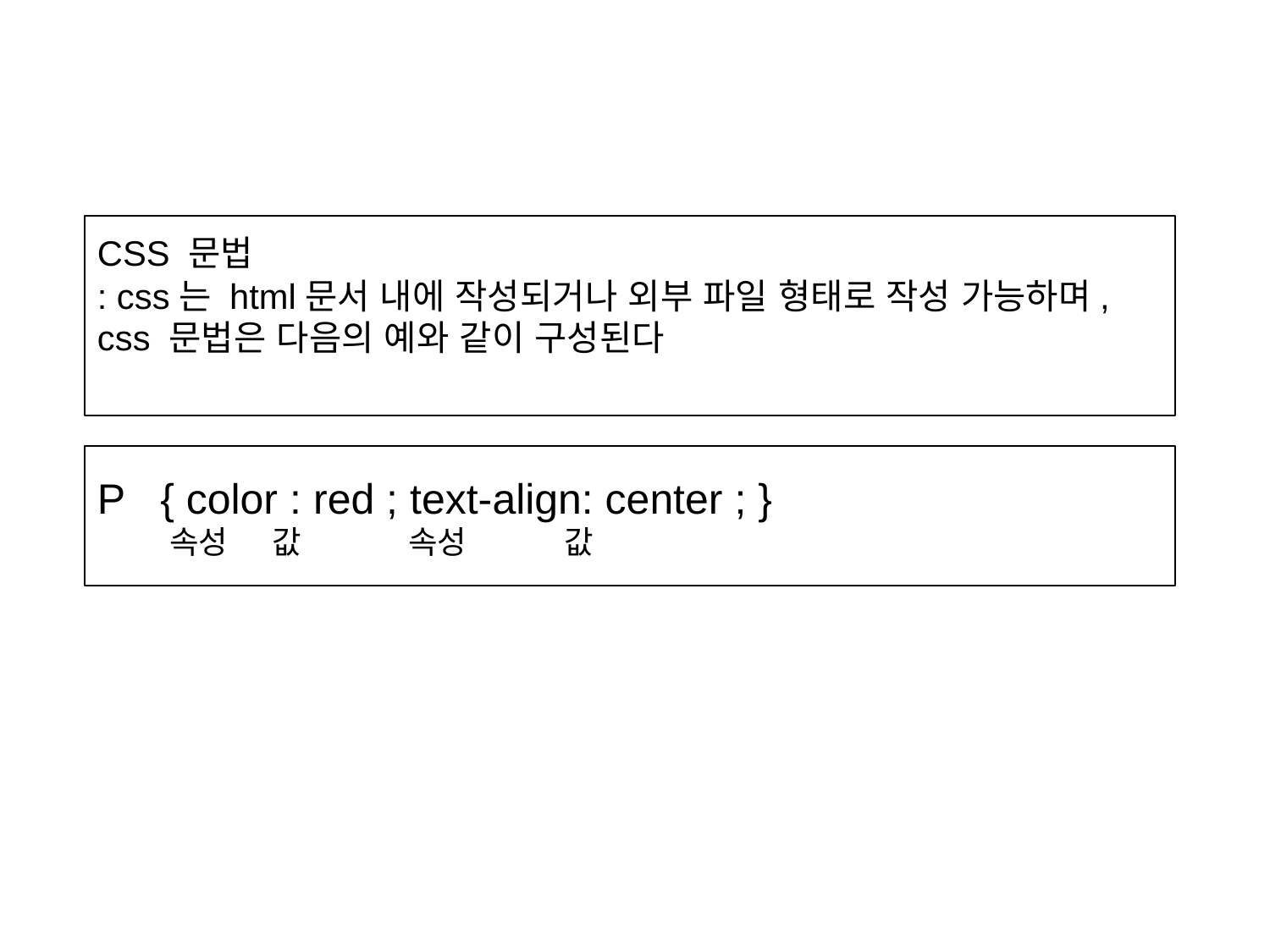

CSS 문법
: css는 html문서 내에 작성되거나 외부 파일 형태로 작성 가능하며, css 문법은 다음의 예와 같이 구성된다

P   { color : red ; text-align: center ; }
         속성     값            속성           값